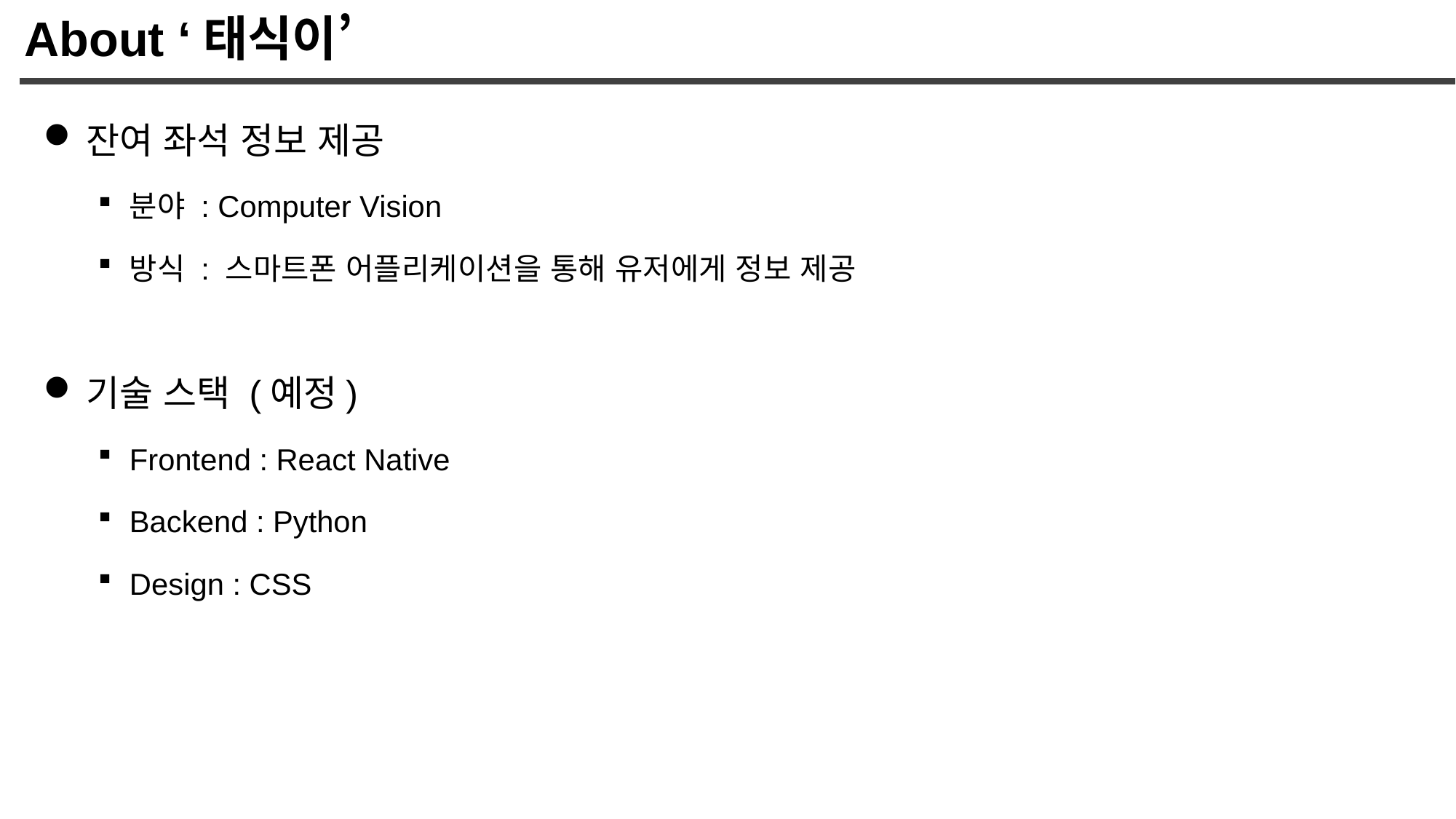

# About ‘태식이’
잔여 좌석 정보 제공
분야 : Computer Vision
방식 : 스마트폰 어플리케이션을 통해 유저에게 정보 제공

기술 스택 (예정)
Frontend : React Native
Backend : Python
Design : CSS